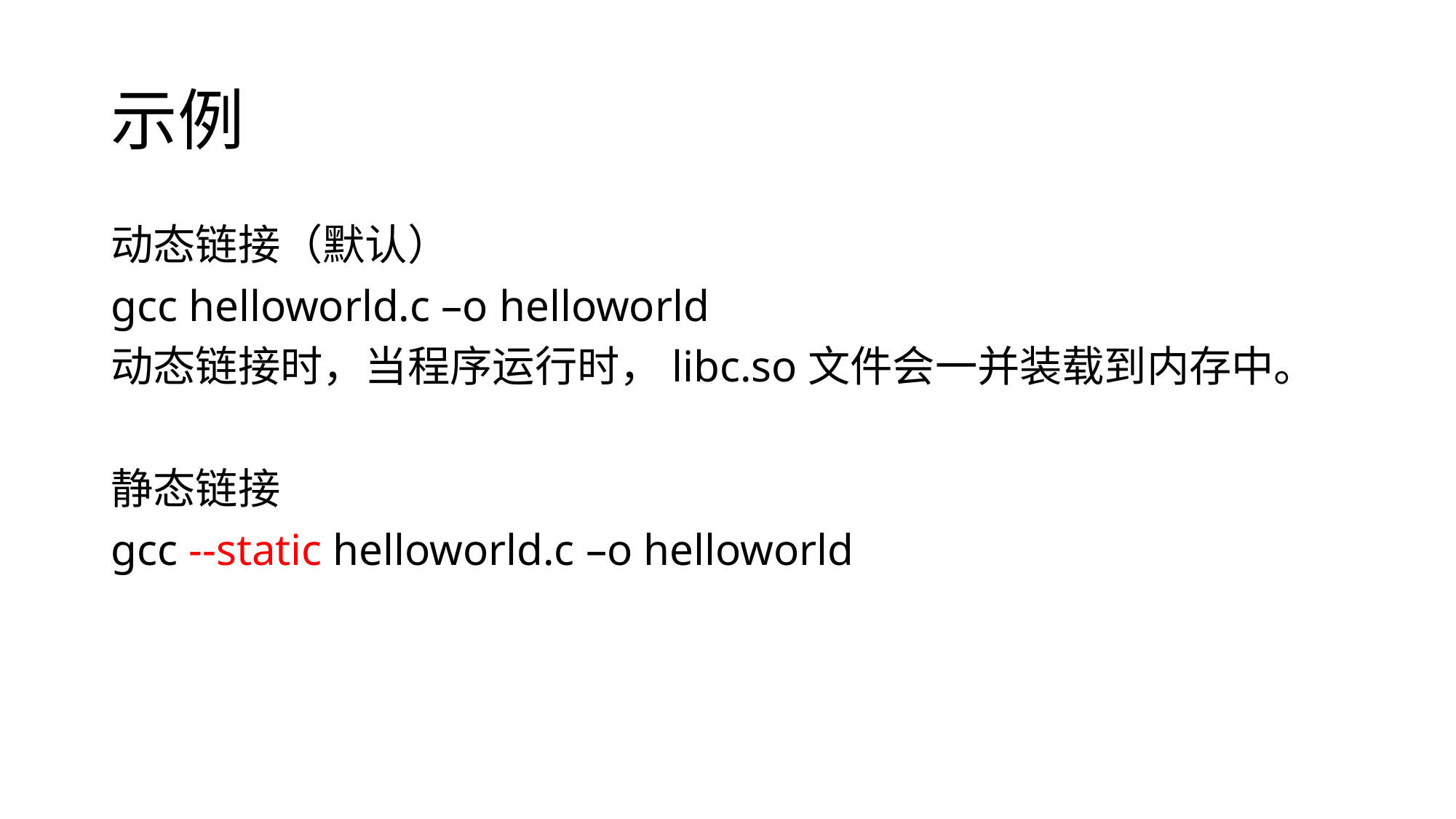

# 示例
动态链接（默认）
gcc helloworld.c –o helloworld
动态链接时，当程序运行时，libc.so文件会一并装载到内存中。

静态链接
gcc --static helloworld.c –o helloworld